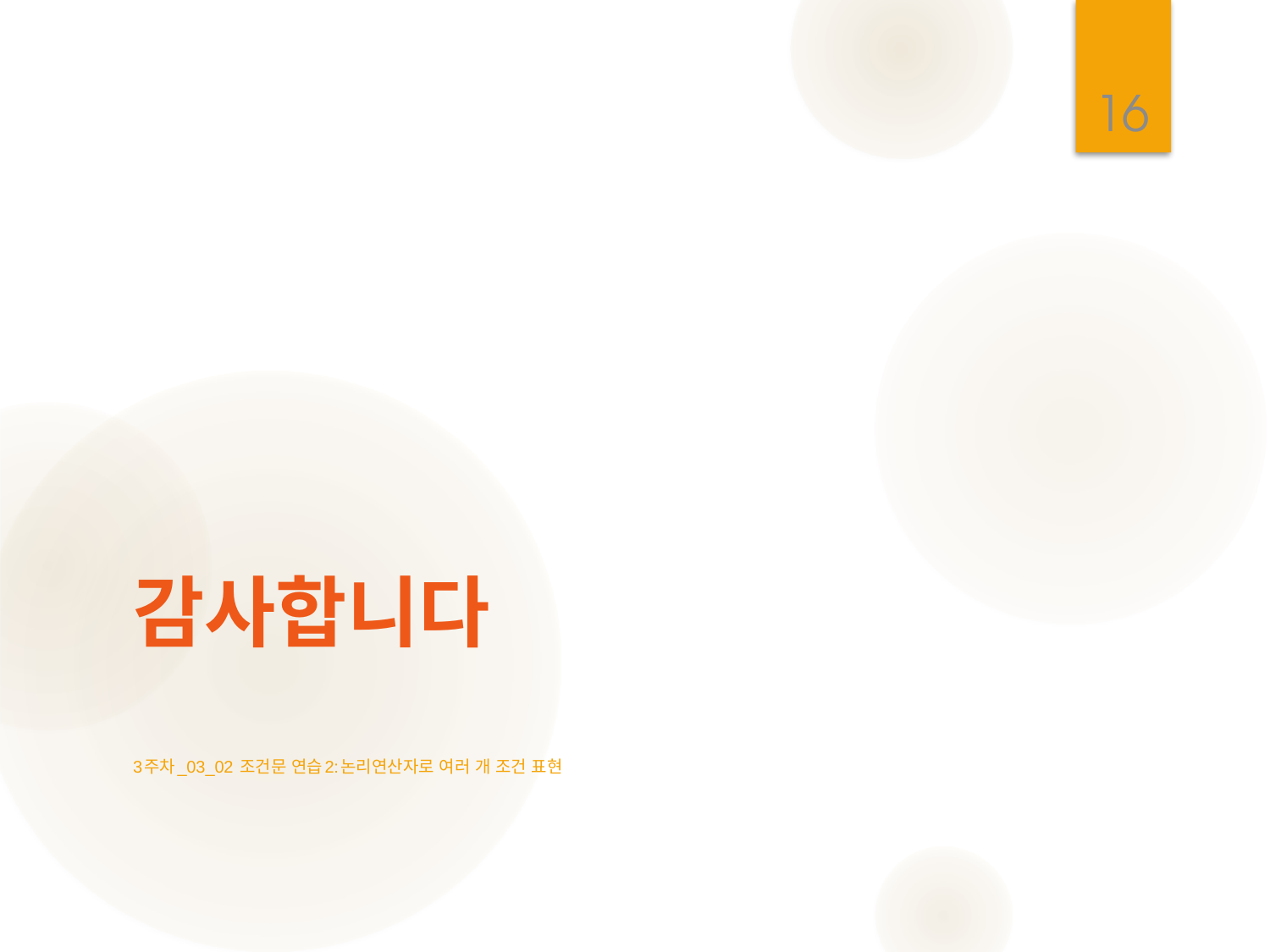

16
# 감사합니다

3주차_03_02 조건문 연습2:논리연산자로 여러 개 조건 표현